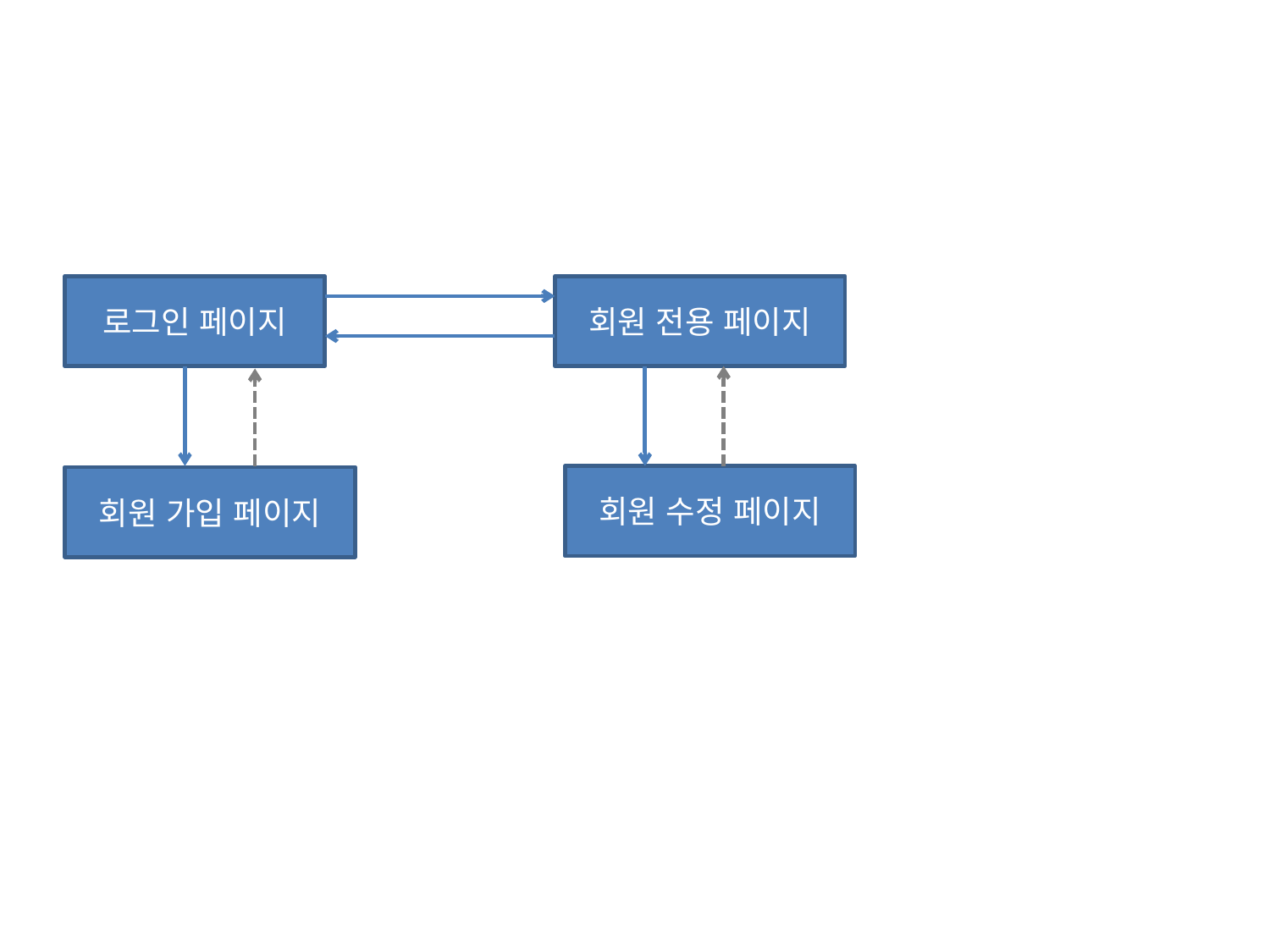

로그인 페이지
회원 전용 페이지
회원 수정 페이지
회원 가입 페이지